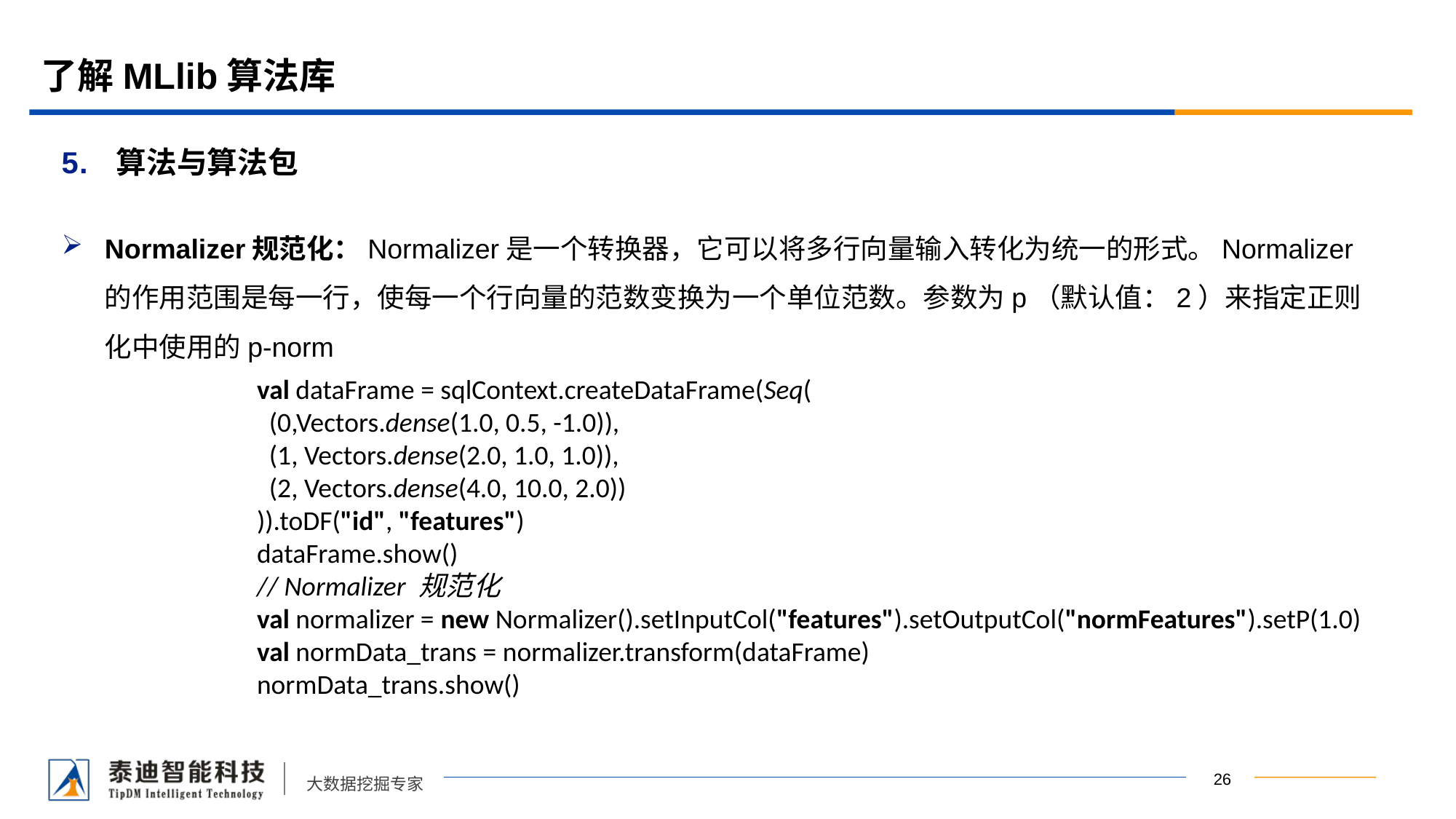

# 了解MLlib算法库
算法与算法包
Normalizer规范化：Normalizer是一个转换器，它可以将多行向量输入转化为统一的形式。Normalizer的作用范围是每一行，使每一个行向量的范数变换为一个单位范数。参数为p（默认值：2）来指定正则化中使用的p-norm

val dataFrame = sqlContext.createDataFrame(Seq(
  (0,Vectors.dense(1.0, 0.5, -1.0)),
  (1, Vectors.dense(2.0, 1.0, 1.0)),
  (2, Vectors.dense(4.0, 10.0, 2.0))
)).toDF("id", "features")
dataFrame.show()
// Normalizer 规范化
val normalizer = new Normalizer().setInputCol("features").setOutputCol("normFeatures").setP(1.0)
val normData_trans = normalizer.transform(dataFrame)
normData_trans.show()